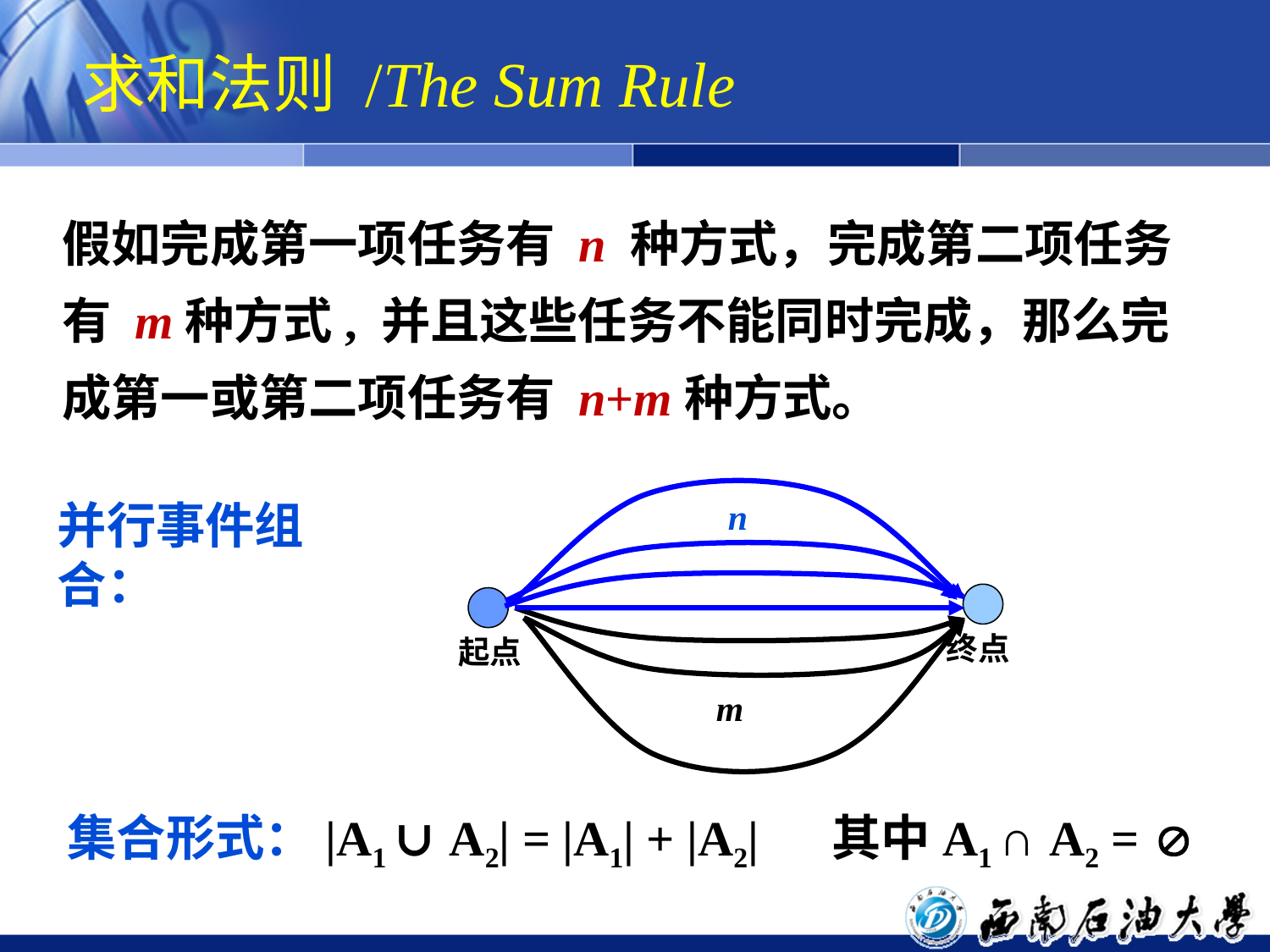

# 求和法则 /The Sum Rule
假如完成第一项任务有 n 种方式，完成第二项任务有 m种方式, 并且这些任务不能同时完成，那么完成第一或第二项任务有 n+m种方式。

n

并行事件组合：

终点

起点

m
集合形式：|A1 ∪  A2| = |A1| + |A2|     其中A1 ∩  A2 =  ∅